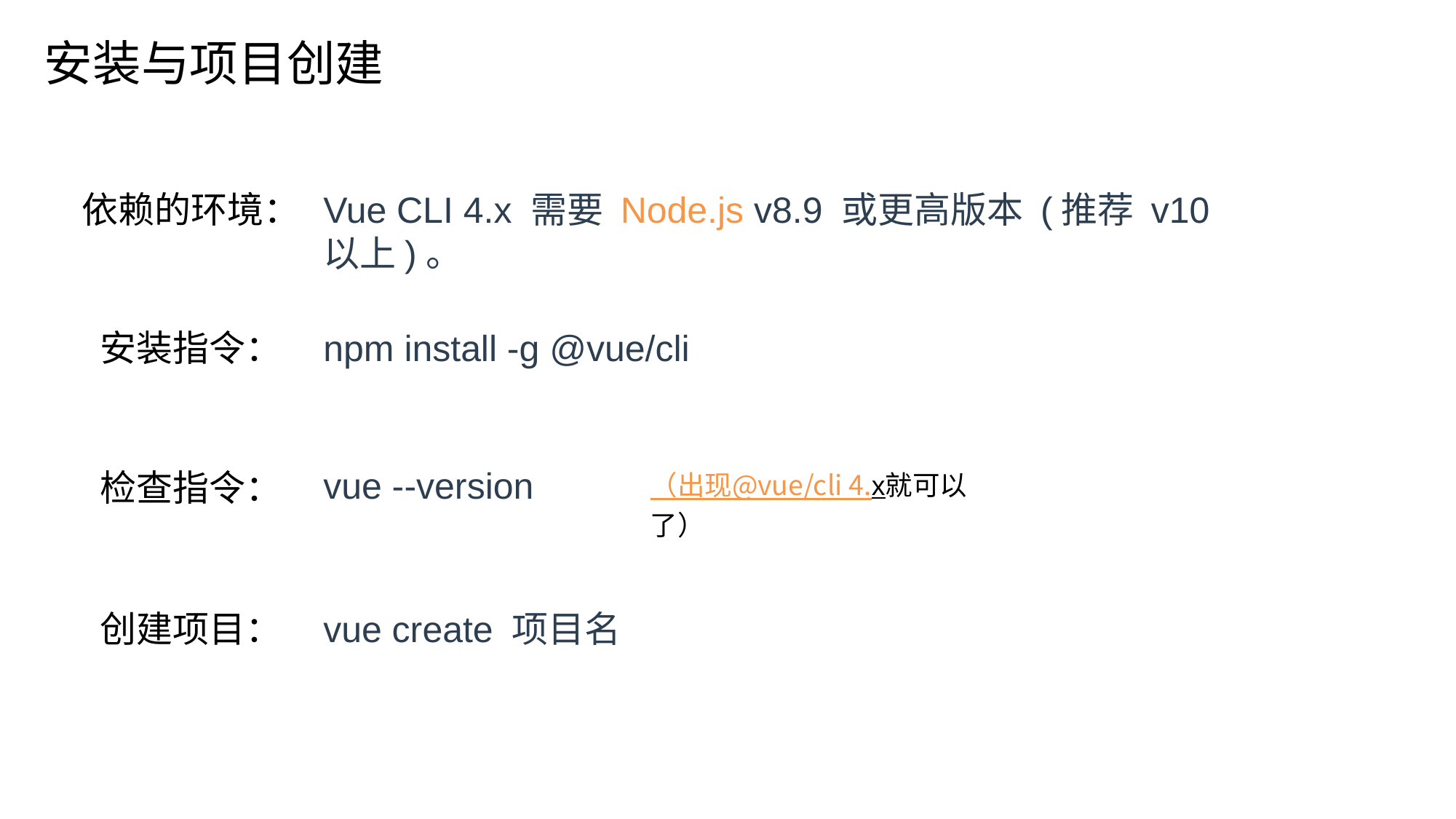

安装与项目创建
依赖的环境：
Vue CLI 4.x 需要 Node.js v8.9 或更高版本 (推荐 v10 以上)。
安装指令：
npm install -g @vue/cli
vue --version
检查指令：
（出现@vue/cli 4.x就可以了）
创建项目：
vue create 项目名